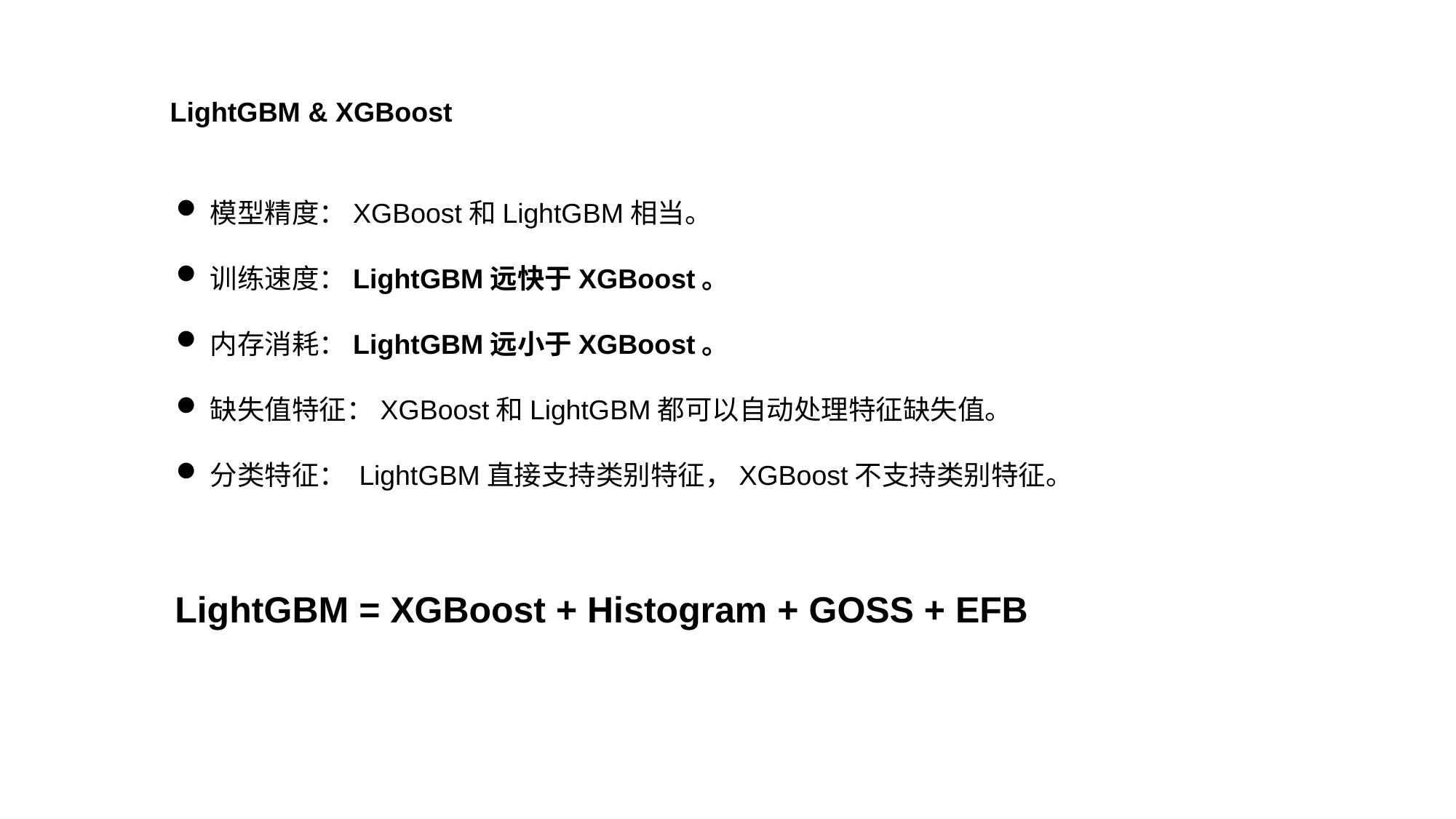

LightGBM & XGBoost
模型精度：XGBoost和LightGBM相当。

训练速度：LightGBM远快于XGBoost。

内存消耗：LightGBM远小于XGBoost。

缺失值特征：XGBoost和LightGBM都可以自动处理特征缺失值。

分类特征： LightGBM直接支持类别特征，XGBoost不支持类别特征。
LightGBM = XGBoost + Histogram + GOSS + EFB